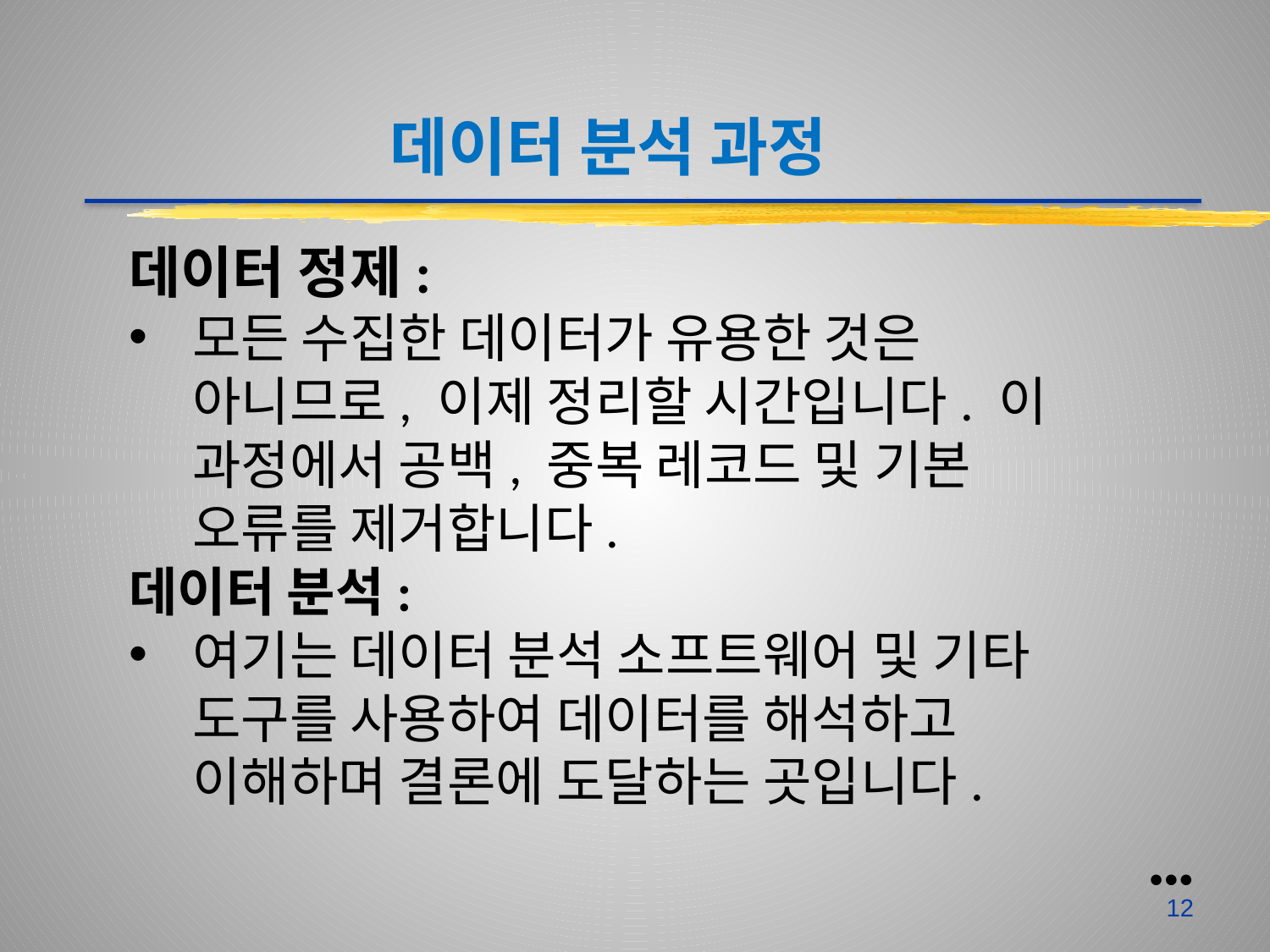

데이터 분석 과정
데이터 정제:
모든 수집한 데이터가 유용한 것은 아니므로, 이제 정리할 시간입니다. 이 과정에서 공백, 중복 레코드 및 기본 오류를 제거합니다.
데이터 분석:
여기는 데이터 분석 소프트웨어 및 기타 도구를 사용하여 데이터를 해석하고 이해하며 결론에 도달하는 곳입니다.
●●●
12